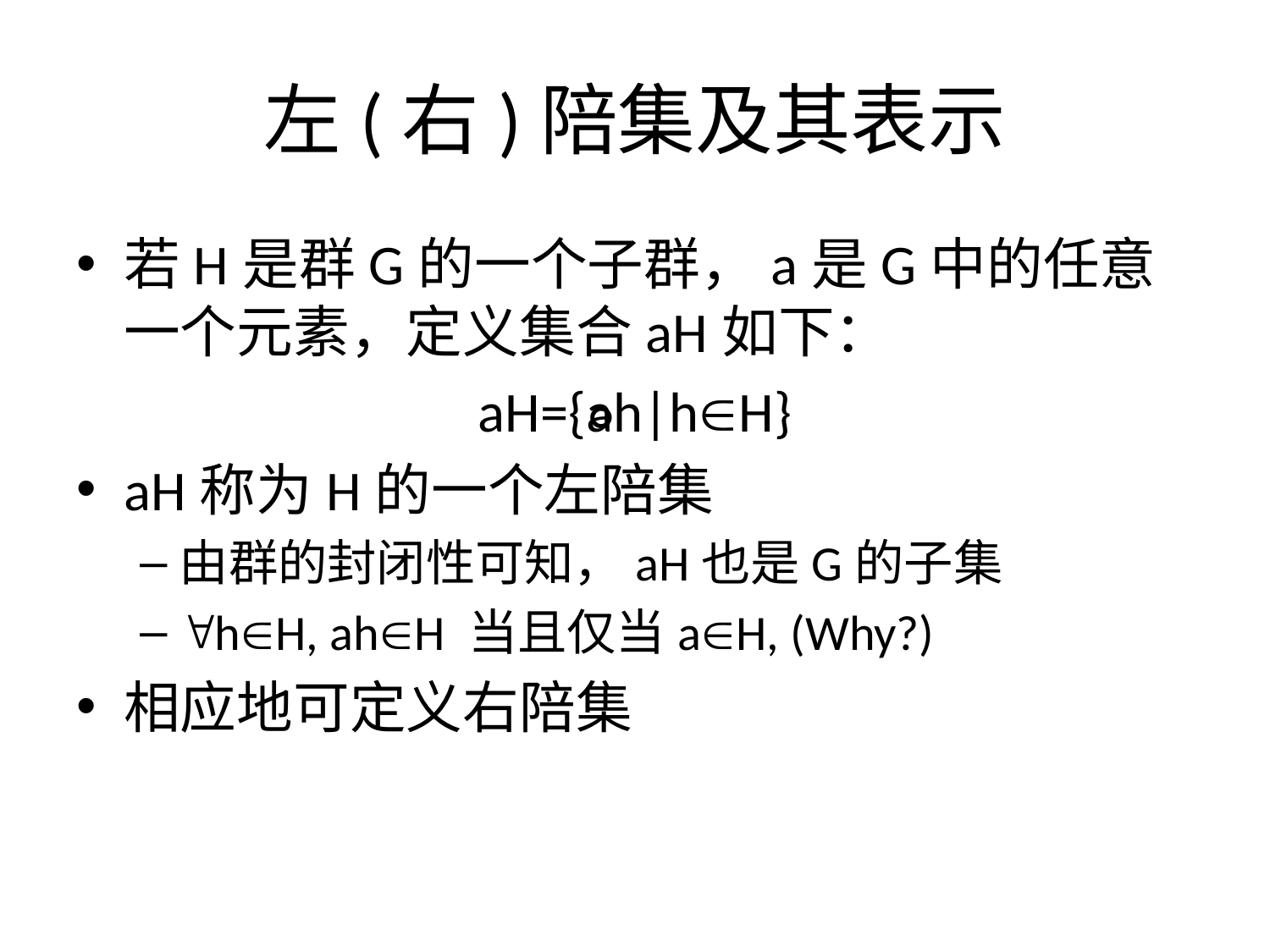

# 左(右)陪集及其表示
若H是群G的一个子群，a是G中的任意一个元素，定义集合aH如下：
aH={a⃘h|h∈H}
aH称为H的一个左陪集
由群的封闭性可知，aH也是G的子集
∀h∈H, ah∈H 当且仅当a∈H, (Why?)
相应地可定义右陪集